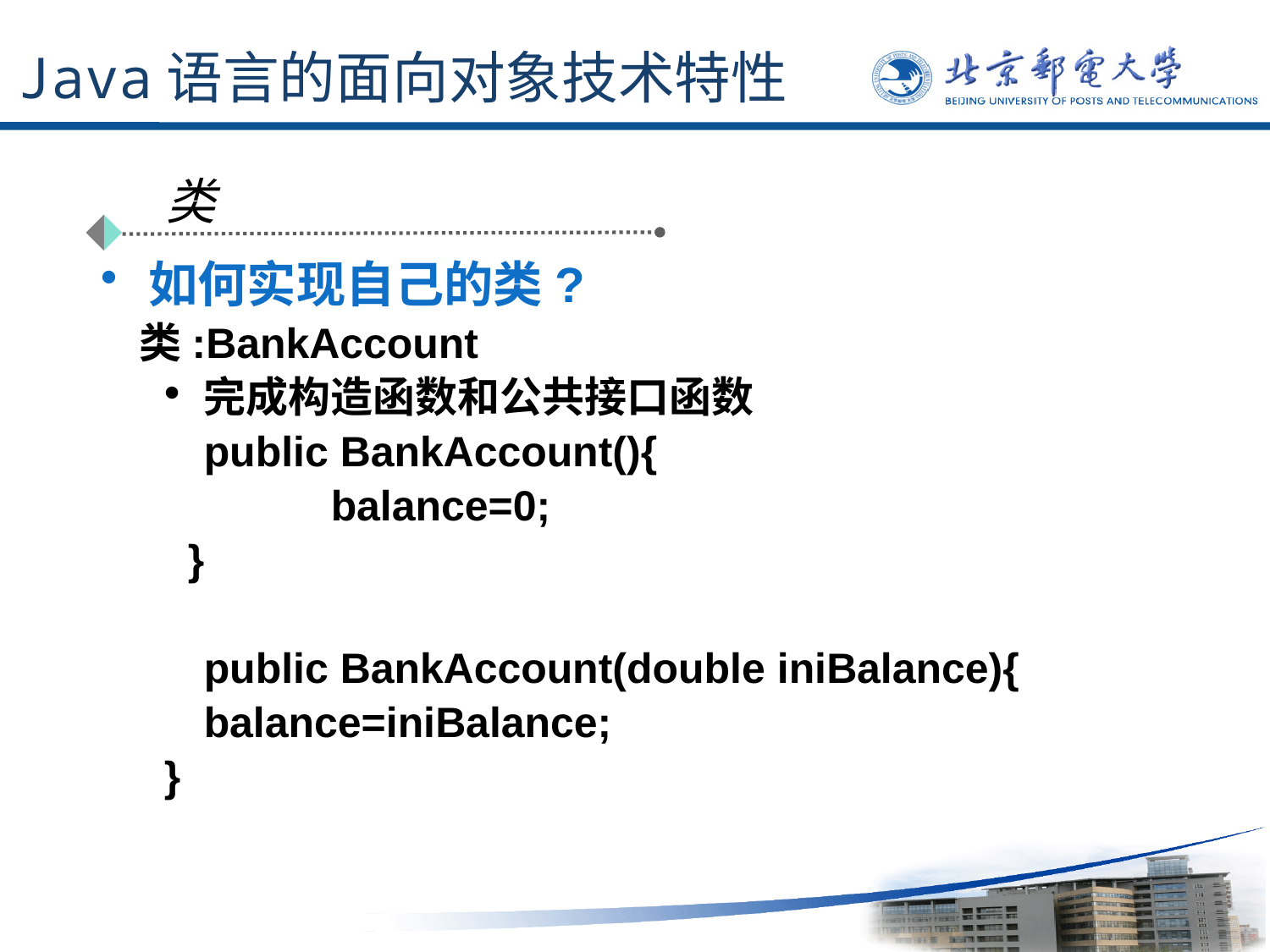

# Java语言的面向对象技术特性

类

如何实现自己的类?
   类:BankAccount
完成构造函数和公共接口函数
	public BankAccount(){
		balance=0;
  }

	public BankAccount(double iniBalance){
	balance=iniBalance;
}